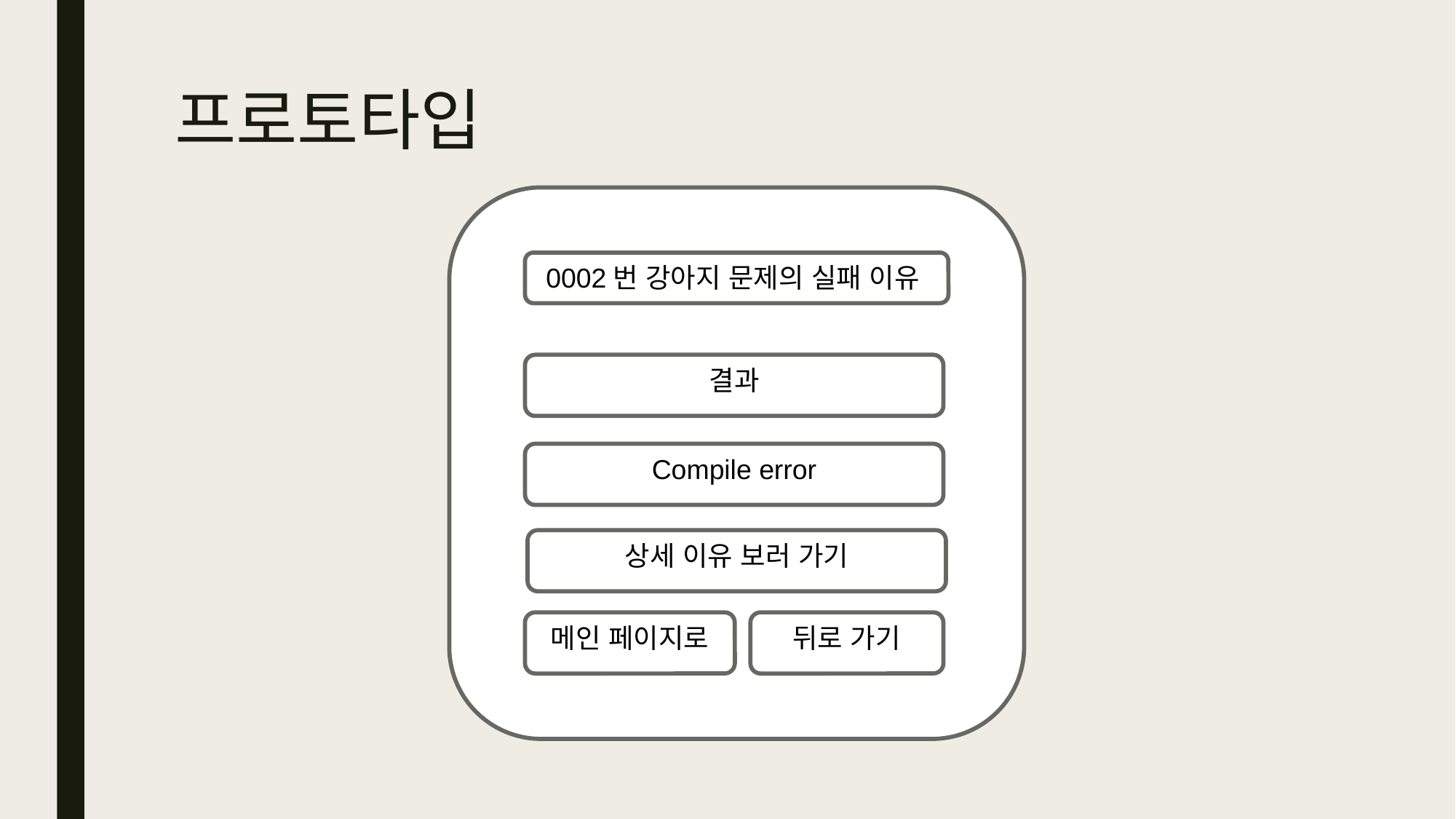

# 프로토타입

0002번 강아지 문제의 실패 이유
결과

Compile error

상세 이유 보러 가기

메인 페이지로

뒤로 가기